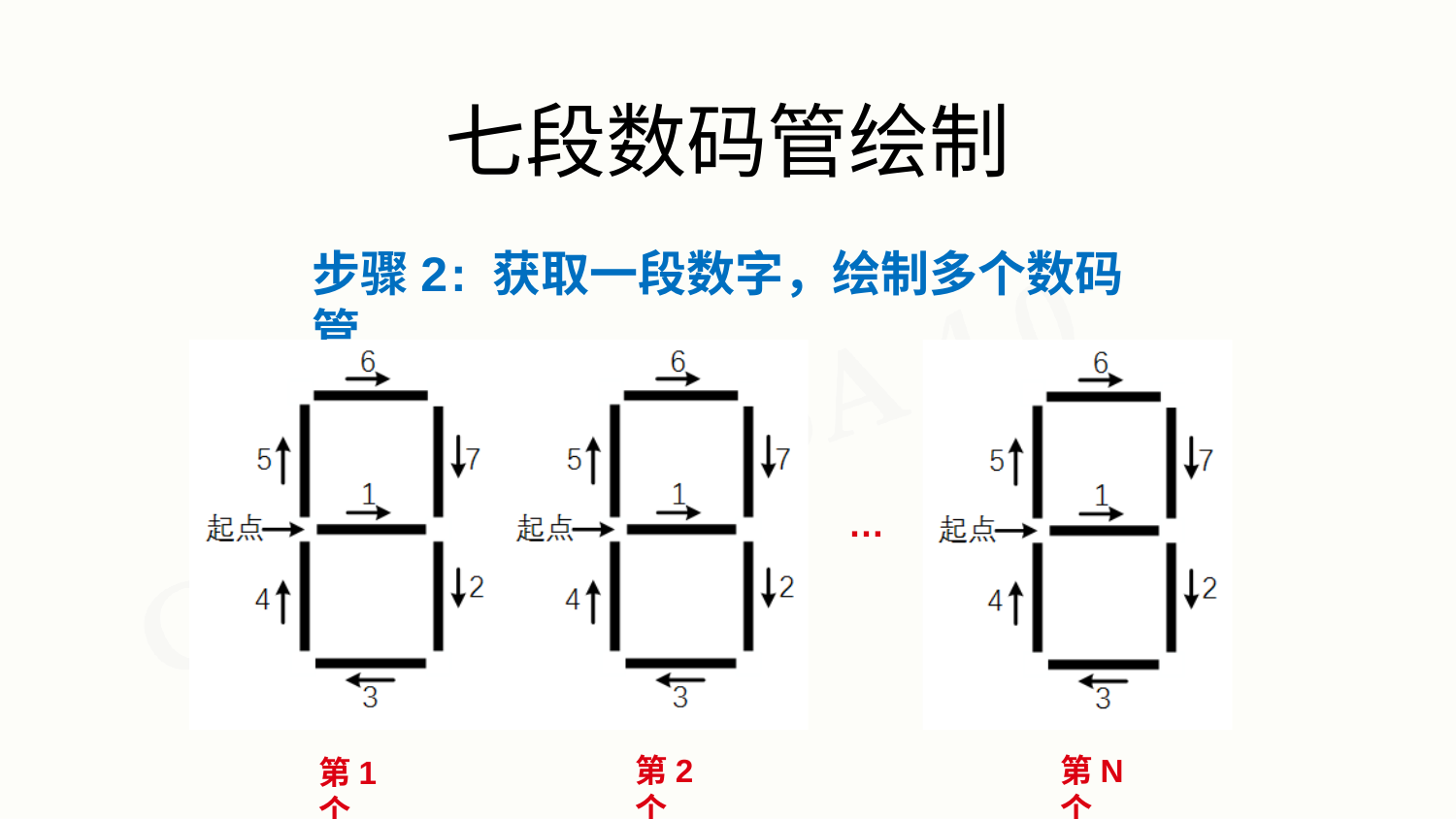

# 七段数码管绘制
步骤2: 获取一段数字，绘制多个数码管

…
第2个
第N个
第1个